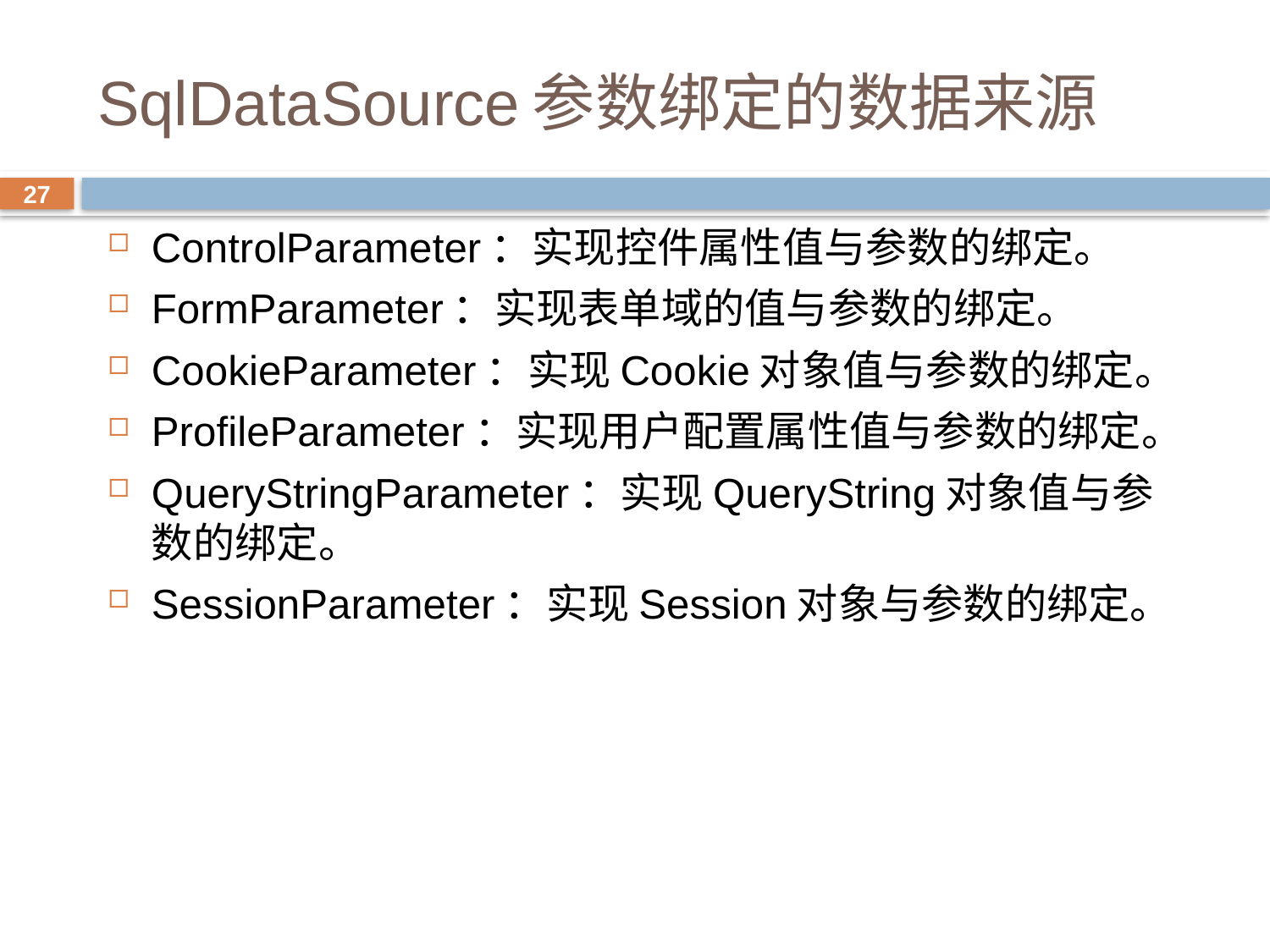

# SqlDataSource参数绑定的数据来源
27
ControlParameter：实现控件属性值与参数的绑定。
FormParameter：实现表单域的值与参数的绑定。
CookieParameter：实现Cookie对象值与参数的绑定。
ProfileParameter：实现用户配置属性值与参数的绑定。
QueryStringParameter：实现QueryString对象值与参数的绑定。
SessionParameter：实现Session对象与参数的绑定。